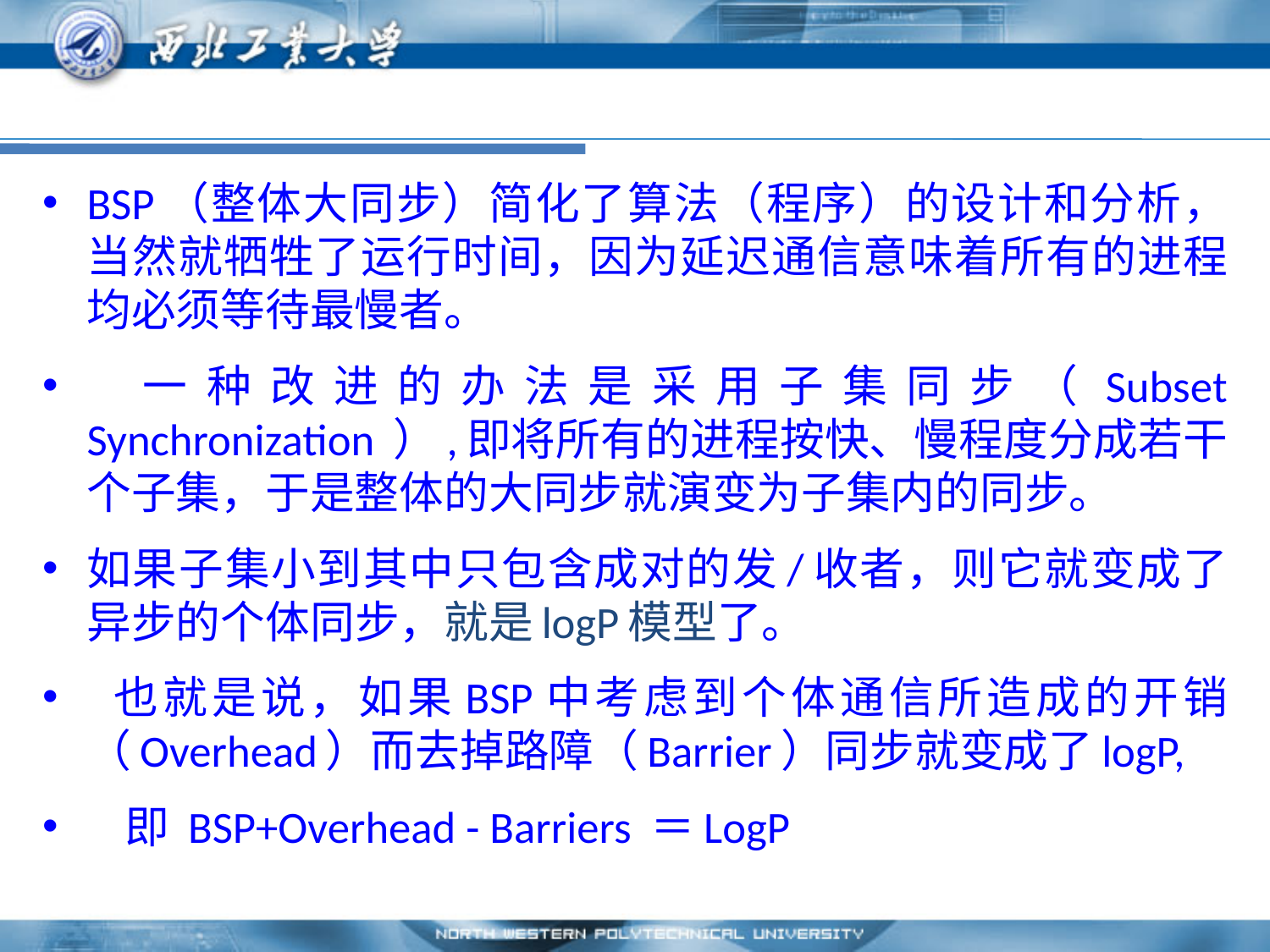

#
BSP（整体大同步）简化了算法（程序）的设计和分析，当然就牺牲了运行时间，因为延迟通信意味着所有的进程均必须等待最慢者。
 一种改进的办法是采用子集同步（Subset Synchronization ）,即将所有的进程按快、慢程度分成若干个子集，于是整体的大同步就演变为子集内的同步。
如果子集小到其中只包含成对的发/收者，则它就变成了异步的个体同步，就是logP模型了。
 也就是说，如果BSP中考虑到个体通信所造成的开销（Overhead）而去掉路障（Barrier）同步就变成了logP,
   即 BSP+Overhead - Barriers ＝LogP